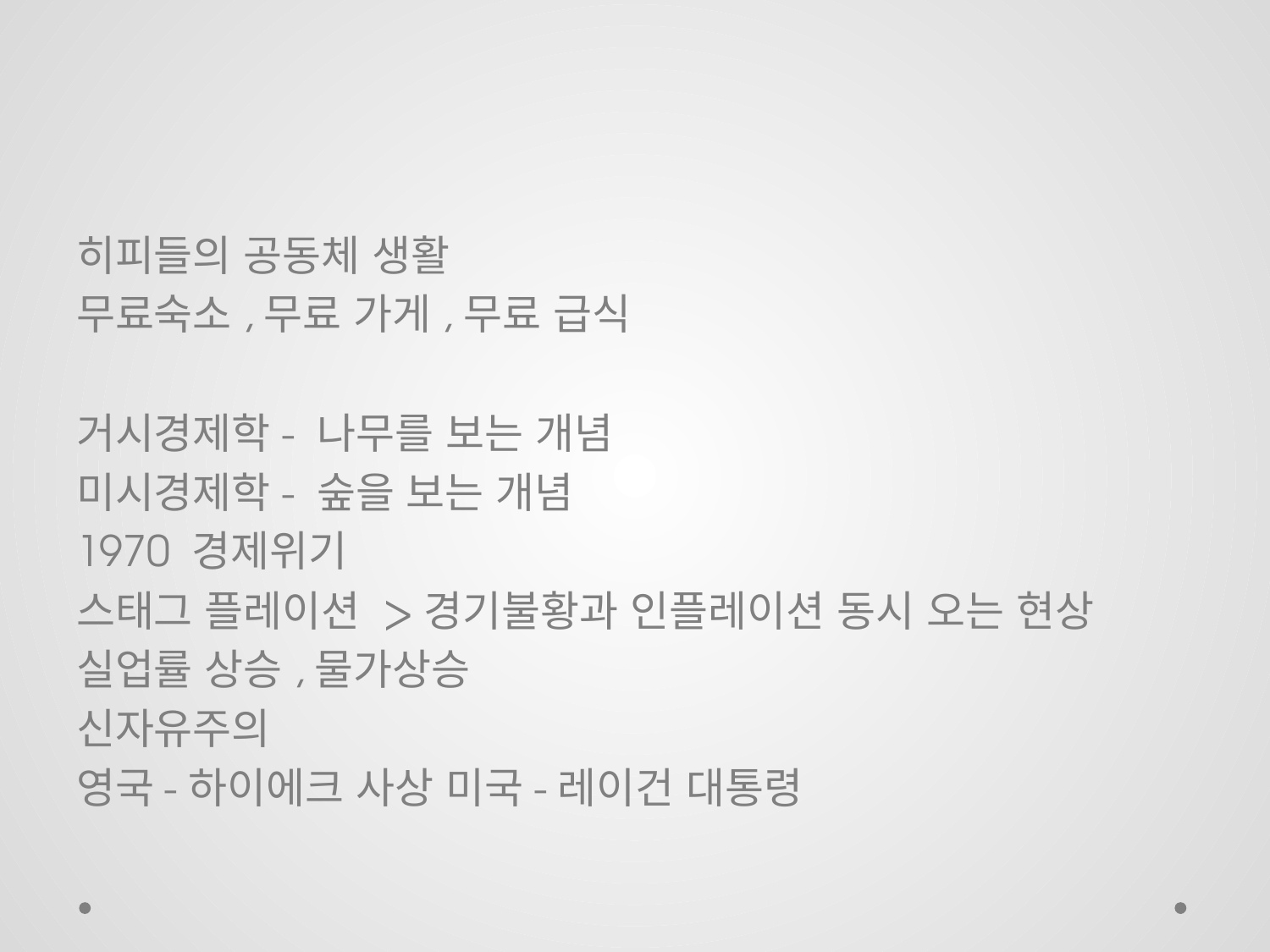

#
히피들의 공동체 생활
무료숙소,무료 가게,무료 급식

거시경제학- 나무를 보는 개념
미시경제학- 숲을 보는 개념
1970 경제위기
스태그 플레이션 >경기불황과 인플레이션 동시 오는 현상
실업률 상승,물가상승
신자유주의
영국-하이에크 사상 미국-레이건 대통령